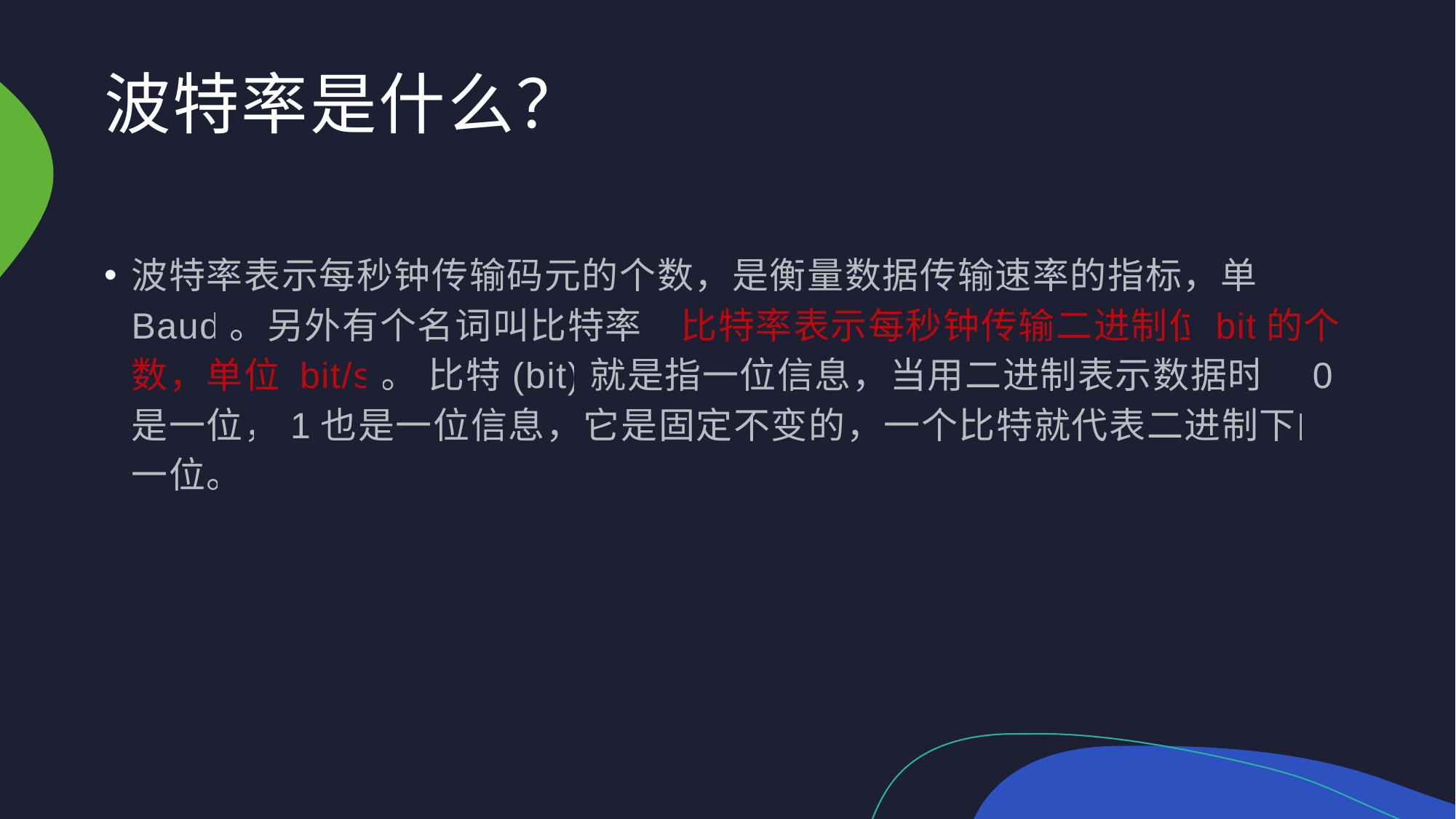

# 波特率是什么？
波特率表示每秒钟传输码元的个数，是衡量数据传输速率的指标，单位Baud。另外有个名词叫比特率，比特率表示每秒钟传输二进制位bit的个数，单位 bit/s。​ 比特(bit)就是指一位信息，当用二进制表示数据时，0是一位，1也是一位信息，它是固定不变的，一个比特就代表二进制下的一位。